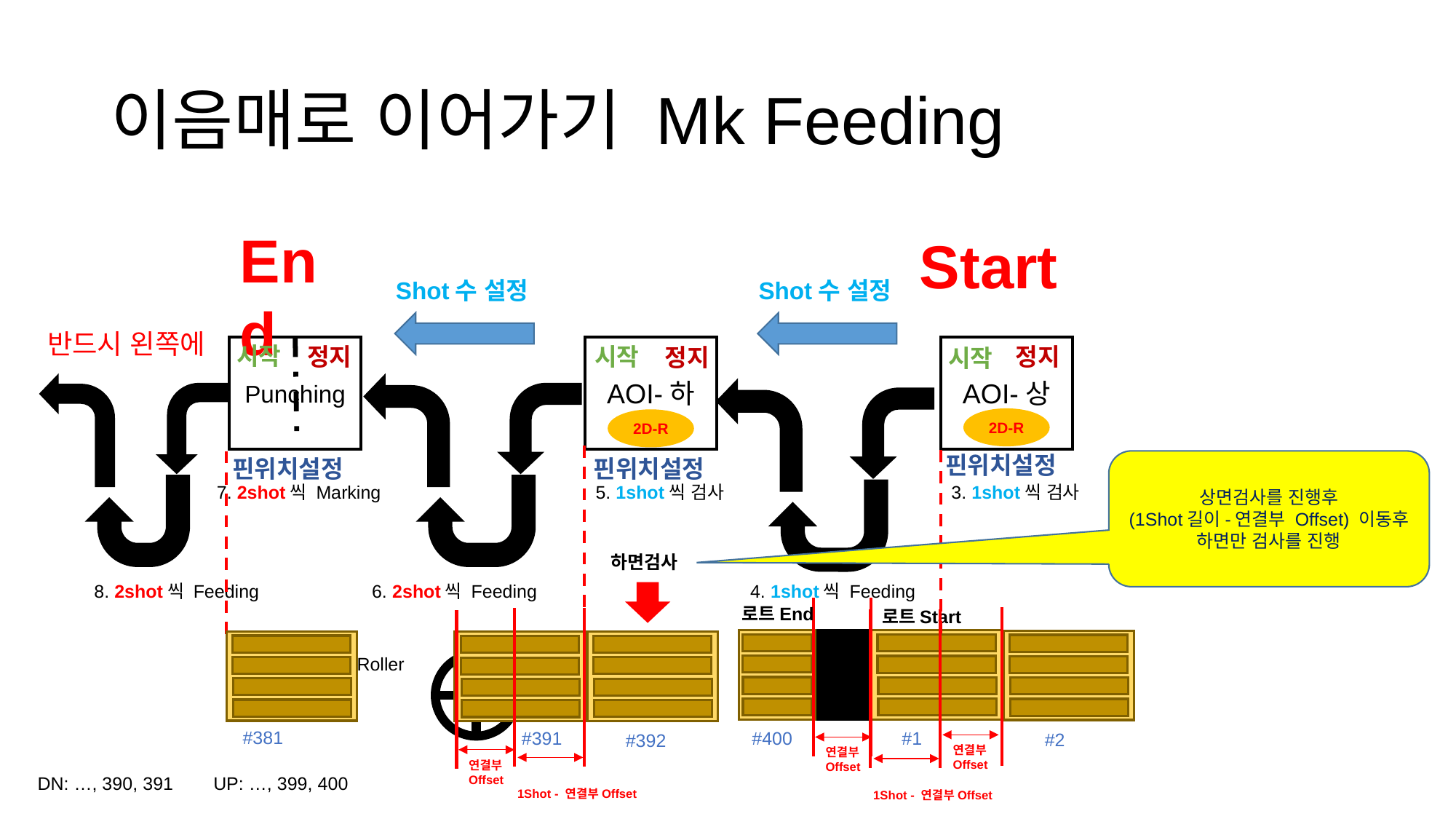

# 이음매로 이어가기 Mk Feeding
End
Start
Shot수 설정

Shot수 설정

반드시 왼쪽에
AOI-하
AOI-상
Punching

핀위치설정
핀위치설정
핀위치설정
7. 2shot씩 Marking
5. 1shot씩 검사
3. 1shot씩 검사
8. 2shot씩 Feeding
6. 2shot씩 Feeding
4. 1shot씩 Feeding
Buffer Roller

시작
정지
정지
시작
정지
시작
2D-R
2D-R
상면검사를 진행후
(1Shot길이-연결부 Offset) 이동후
하면만 검사를 진행

하면검사

로트End
로트Start
1Shot - 연결부Offset
1Shot - 연결부Offset

#381
#1
#400
#391
#2
#392
연결부
Offset
연결부
Offset
연결부
Offset
UP: …, 399, 400
DN: …, 390, 391